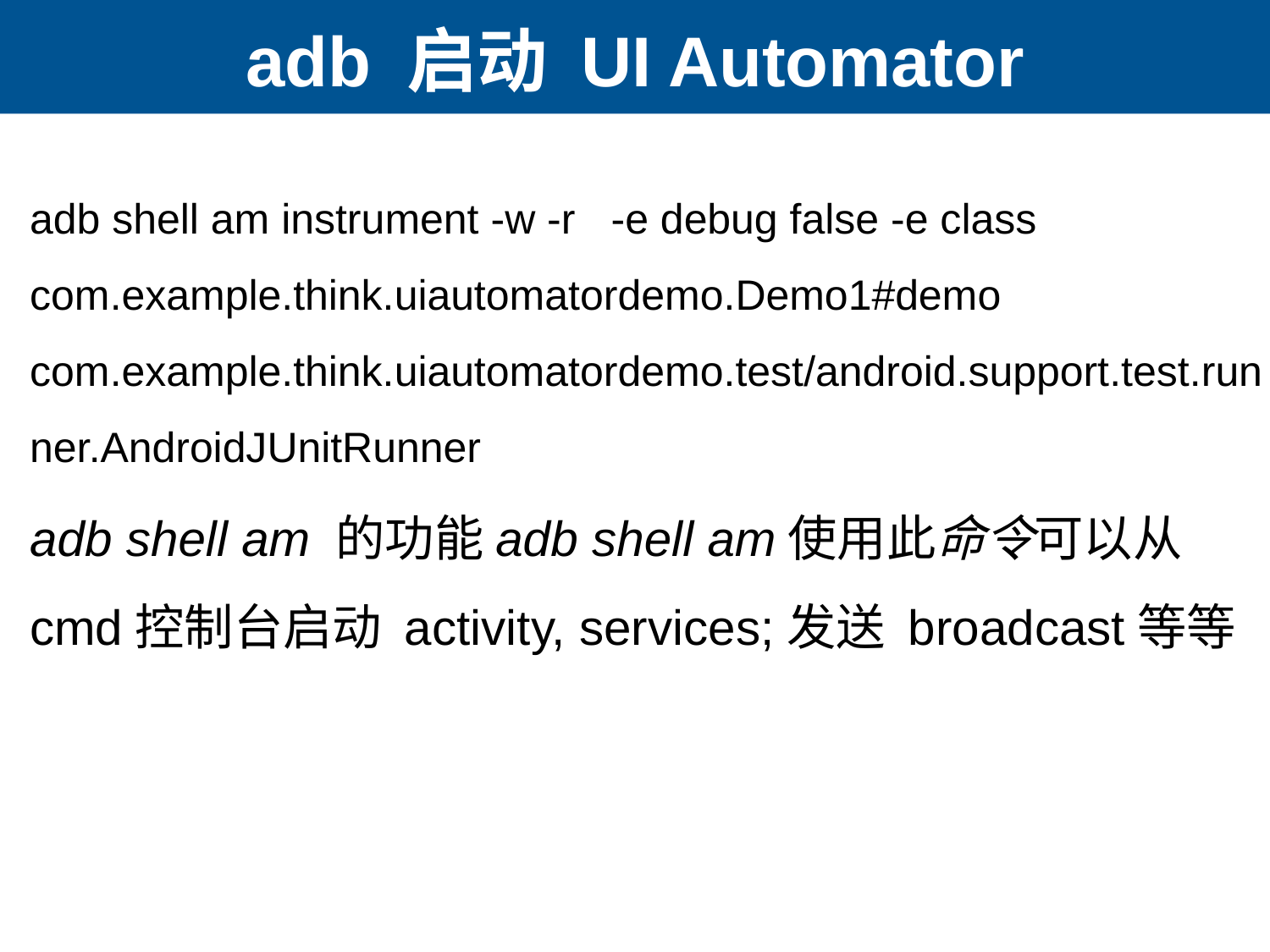

# adb 启动 UI Automator
adb shell am instrument -w -r   -e debug false -e class com.example.think.uiautomatordemo.Demo1#demo com.example.think.uiautomatordemo.test/android.support.test.runner.AndroidJUnitRunner
adb shell am 的功能adb shell am使用此命令可以从cmd控制台启动 activity, services;发送 broadcast等等